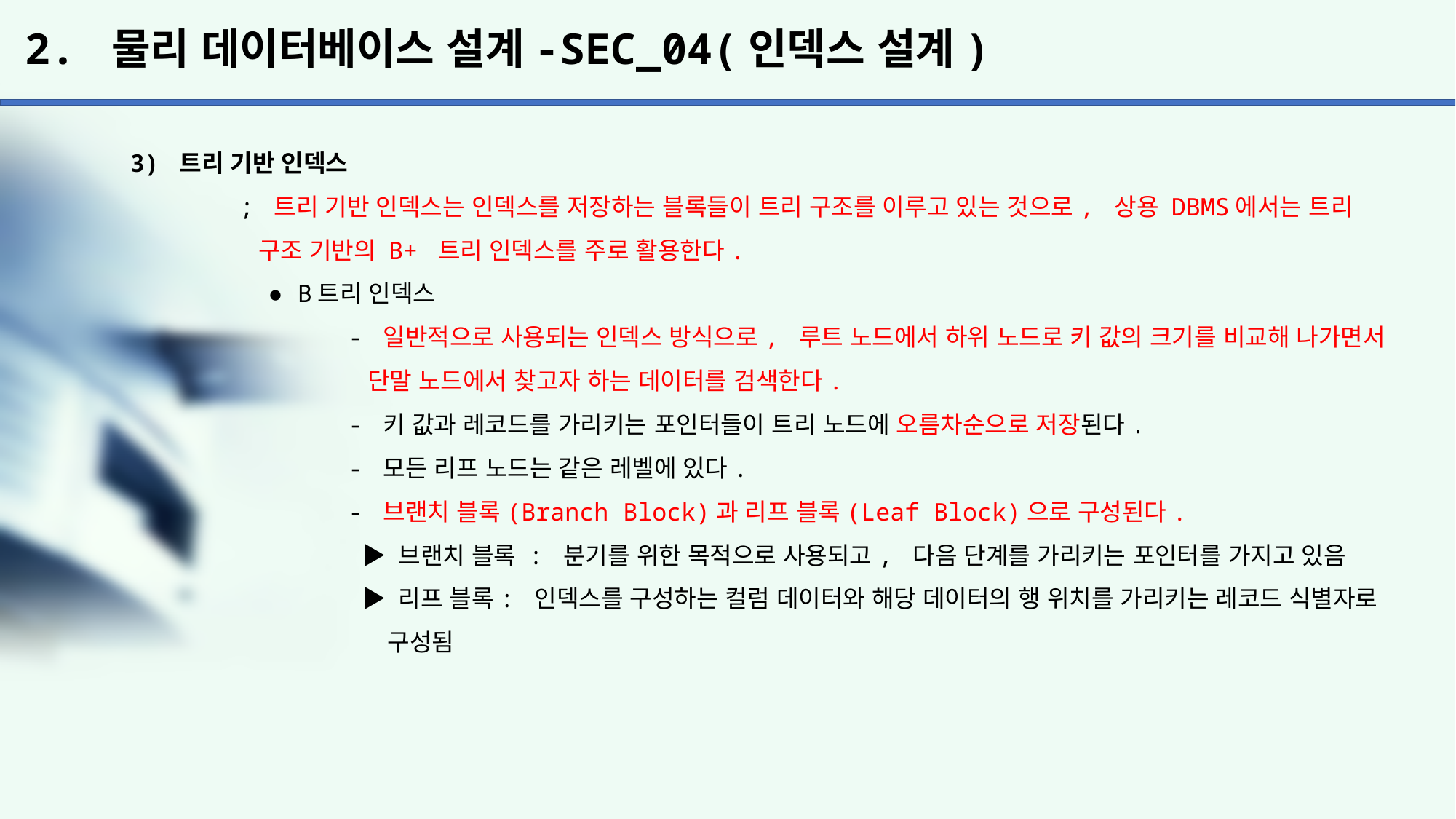

# 2. 물리 데이터베이스 설계-SEC_04(인덱스 설계)
3) 트리 기반 인덱스
	; 트리 기반 인덱스는 인덱스를 저장하는 블록들이 트리 구조를 이루고 있는 것으로, 상용 DBMS에서는 트리
	  구조 기반의 B+ 트리 인덱스를 주로 활용한다.
	  ● B트리 인덱스
		- 일반적으로 사용되는 인덱스 방식으로, 루트 노드에서 하위 노드로 키 값의 크기를 비교해 나가면서
		  단말 노드에서 찾고자 하는 데이터를 검색한다.
		- 키 값과 레코드를 가리키는 포인터들이 트리 노드에 오름차순으로 저장된다.
		- 모든 리프 노드는 같은 레벨에 있다.
		- 브랜치 블록(Branch Block)과 리프 블록(Leaf Block)으로 구성된다.
		  ▶ 브랜치 블록 : 분기를 위한 목적으로 사용되고, 다음 단계를 가리키는 포인터를 가지고 있음
		  ▶ 리프 블록: 인덱스를 구성하는 컬럼 데이터와 해당 데이터의 행 위치를 가리키는 레코드 식별자로
		     구성됨